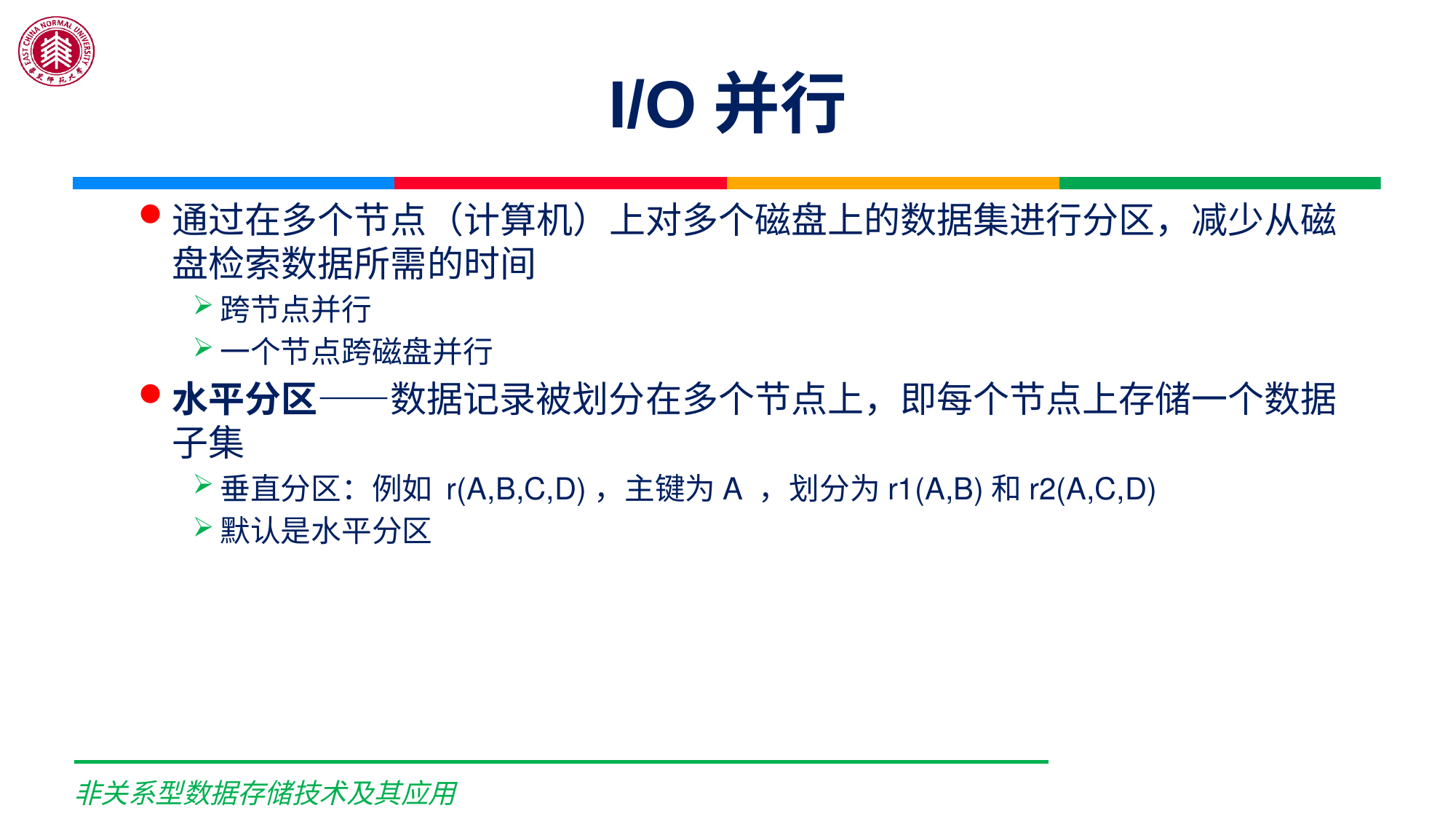

# I/O并行
通过在多个节点（计算机）上对多个磁盘上的数据集进行分区，减少从磁盘检索数据所需的时间
跨节点并行
一个节点跨磁盘并行
水平分区——数据记录被划分在多个节点上，即每个节点上存储一个数据子集
垂直分区：例如 r(A,B,C,D)，主键为A ，划分为r1(A,B)和r2(A,C,D)
默认是水平分区